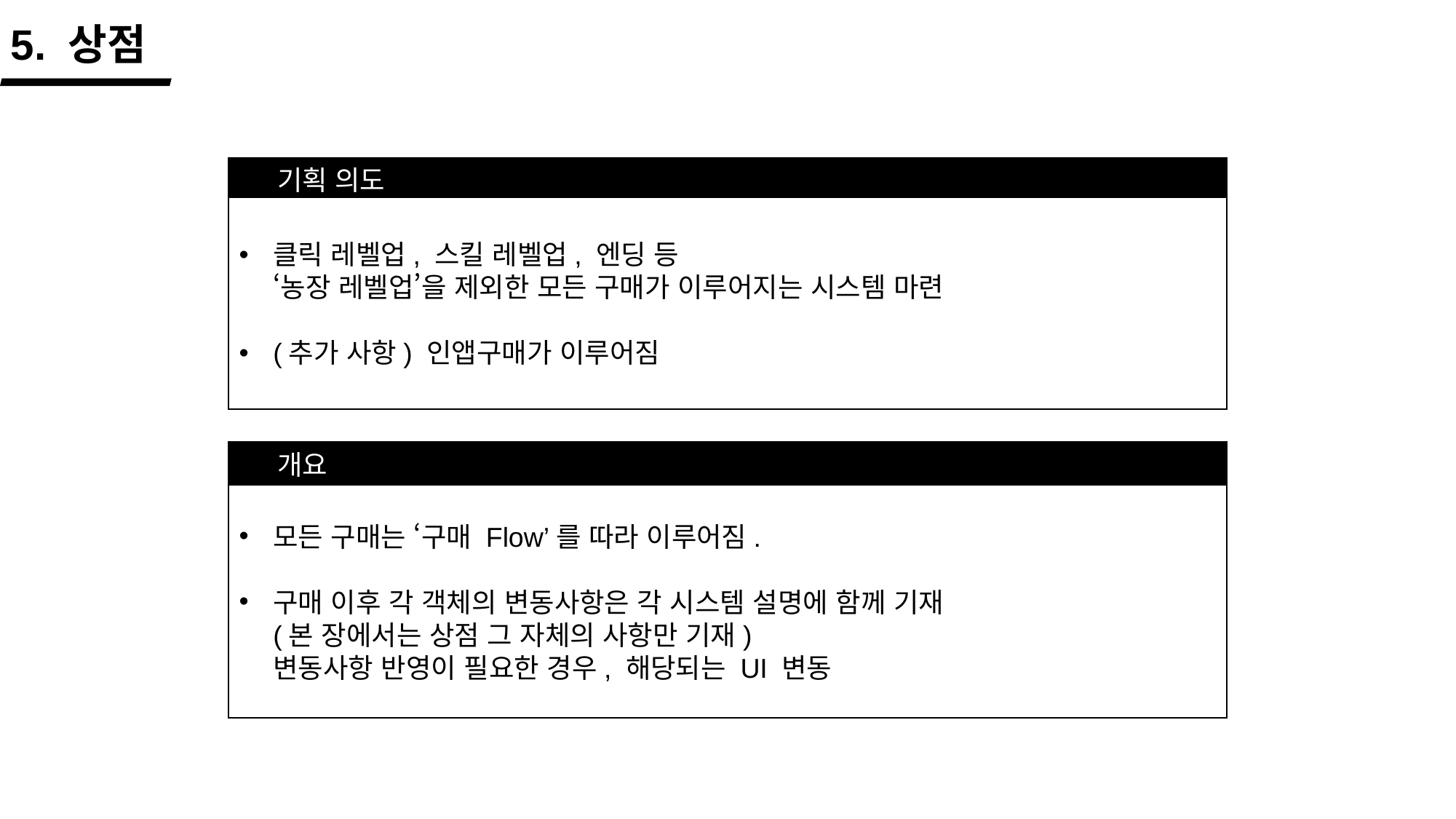

5. 상점

기획 의도

클릭 레벨업, 스킬 레벨업, 엔딩 등
‘농장 레벨업’을 제외한 모든 구매가 이루어지는 시스템 마련

(추가 사항) 인앱구매가 이루어짐
개요

모든 구매는 ‘구매 Flow’를 따라 이루어짐.

구매 이후 각 객체의 변동사항은 각 시스템 설명에 함께 기재
(본 장에서는 상점 그 자체의 사항만 기재)
변동사항 반영이 필요한 경우, 해당되는 UI 변동